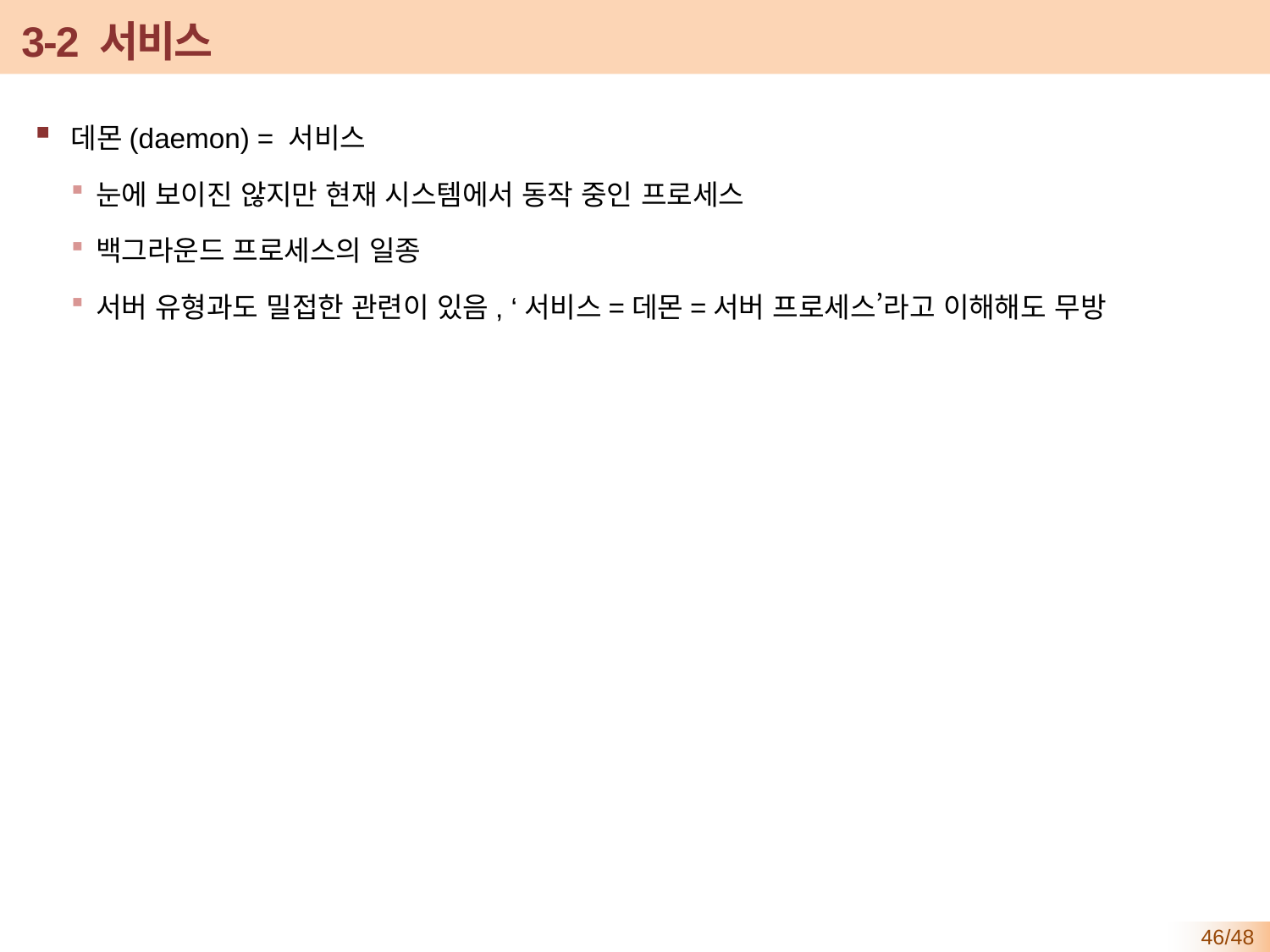

# 3-2 서비스
데몬(daemon) = 서비스
눈에 보이진 않지만 현재 시스템에서 동작 중인 프로세스
백그라운드 프로세스의 일종
서버 유형과도 밀접한 관련이 있음, ‘서비스=데몬=서버 프로세스’라고 이해해도 무방